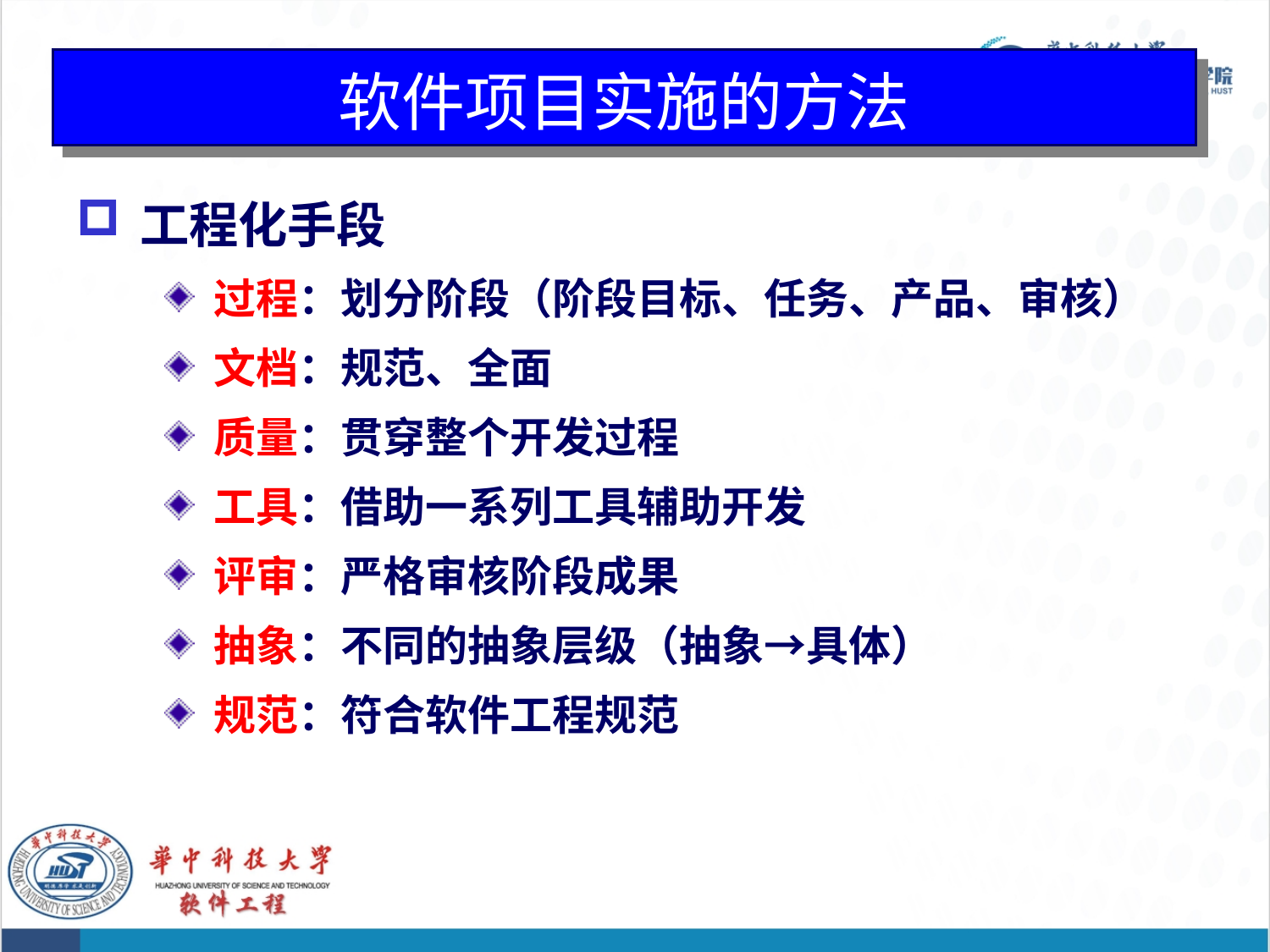

# 软件项目实施的方法
工程化手段
过程：划分阶段（阶段目标、任务、产品、审核）
文档：规范、全面
质量：贯穿整个开发过程
工具：借助一系列工具辅助开发
评审：严格审核阶段成果
抽象：不同的抽象层级（抽象→具体）
规范：符合软件工程规范